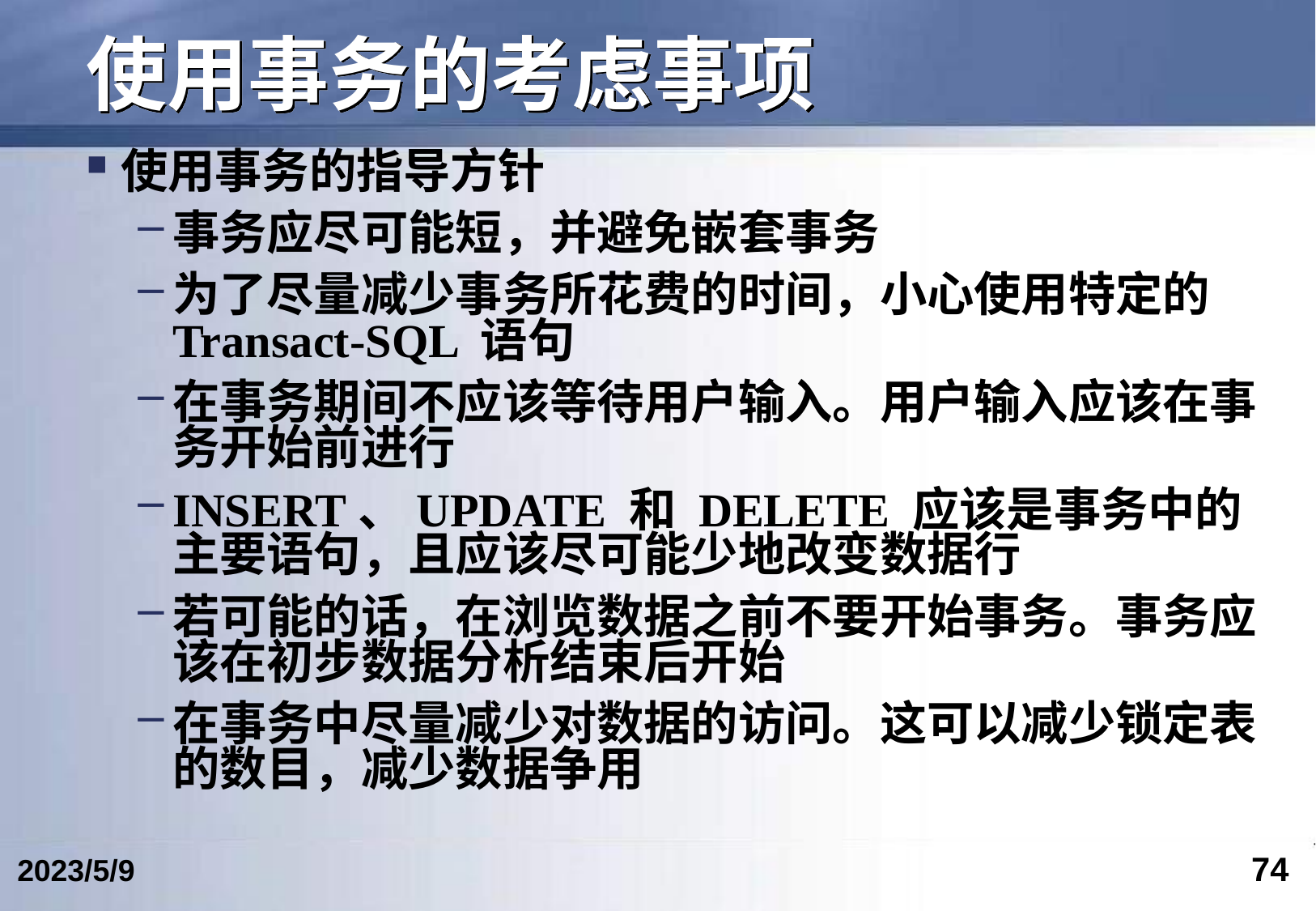

# 使用事务的考虑事项
使用事务的指导方针
事务应尽可能短，并避免嵌套事务
为了尽量减少事务所花费的时间，小心使用特定的 Transact-SQL 语句
在事务期间不应该等待用户输入。用户输入应该在事务开始前进行
INSERT、UPDATE 和 DELETE 应该是事务中的主要语句，且应该尽可能少地改变数据行
若可能的话，在浏览数据之前不要开始事务。事务应该在初步数据分析结束后开始
在事务中尽量减少对数据的访问。这可以减少锁定表的数目，减少数据争用
74
2023/5/9